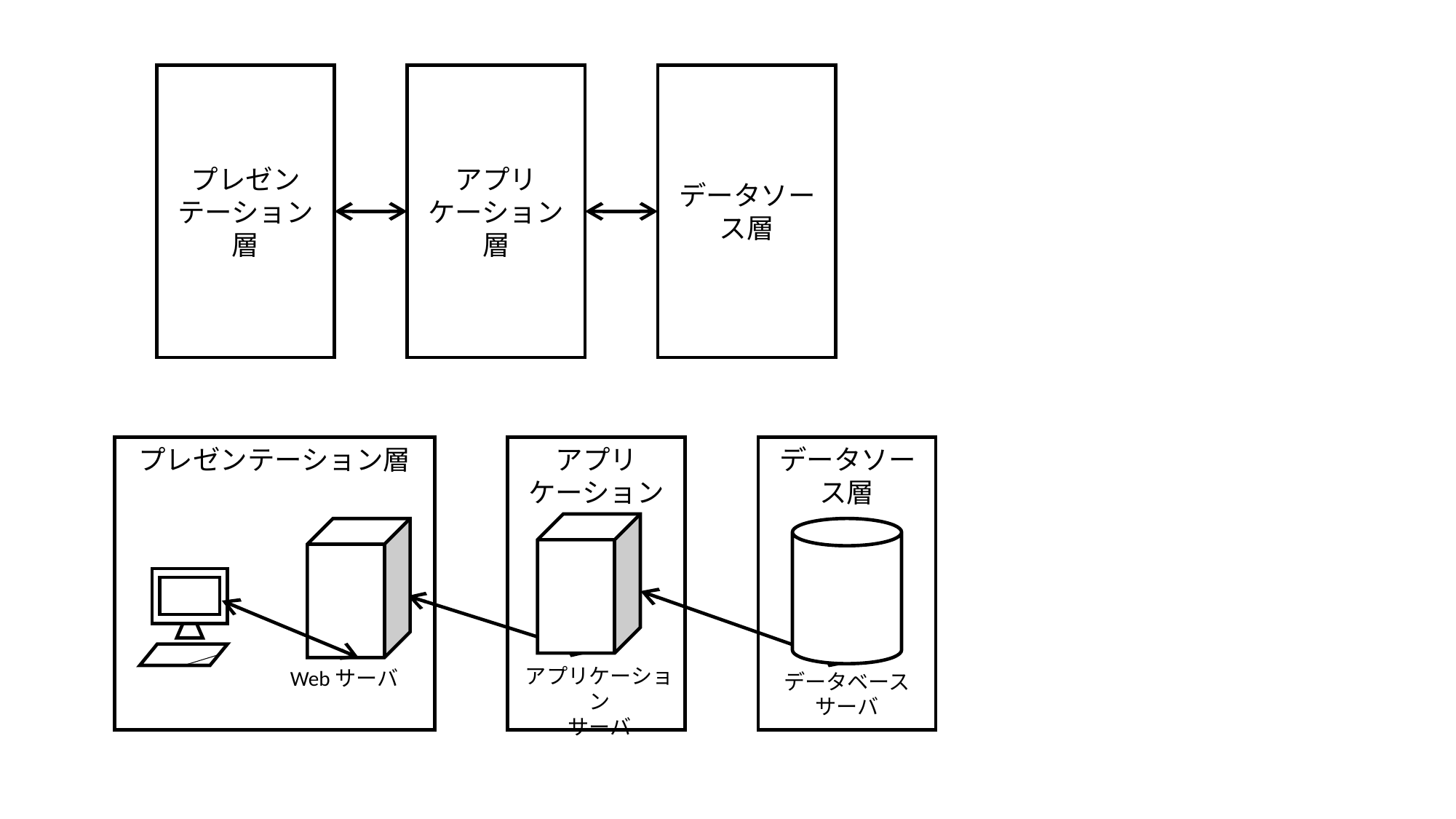

データソース層
プレゼン
テーション層
アプリ
ケーション層
データソース層
プレゼンテーション層
アプリ
ケーション層

アプリケーション
サーバ
Webサーバ
データベースサーバ